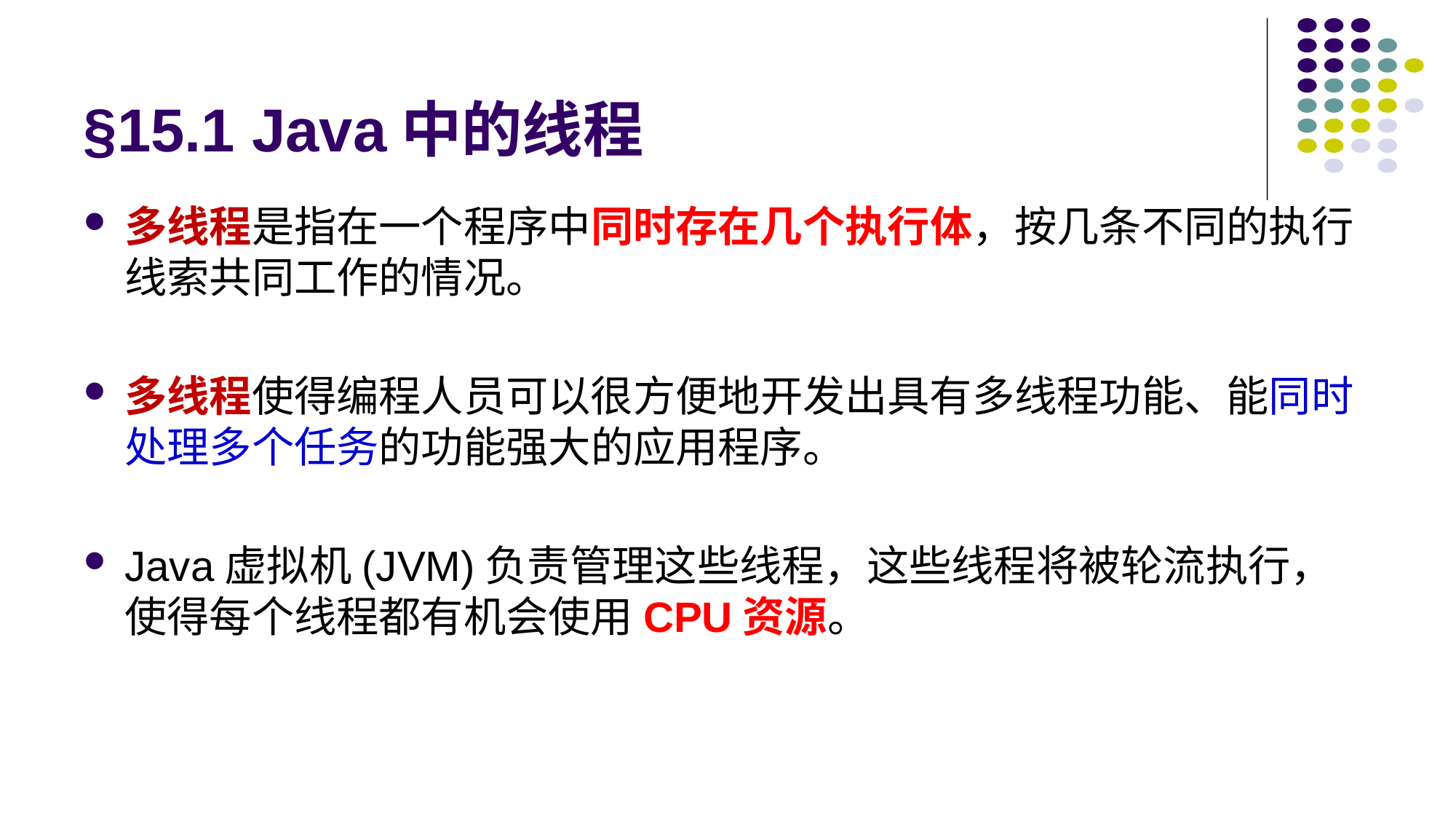

# §15.1 Java中的线程
多线程是指在一个程序中同时存在几个执行体，按几条不同的执行线索共同工作的情况。

多线程使得编程人员可以很方便地开发出具有多线程功能、能同时处理多个任务的功能强大的应用程序。

Java虚拟机(JVM)负责管理这些线程，这些线程将被轮流执行，使得每个线程都有机会使用CPU资源。

4